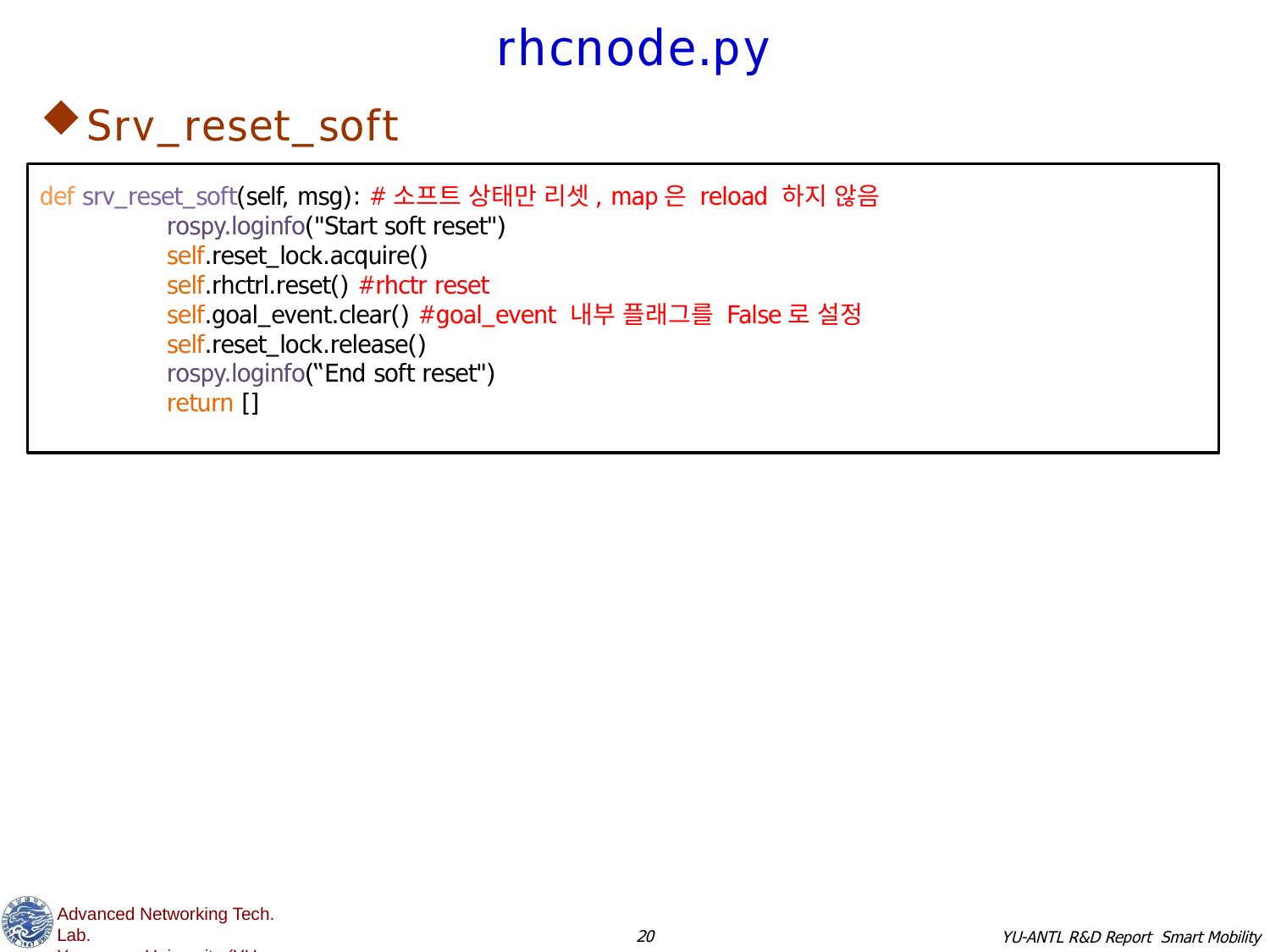

# rhcnode.py
Srv_reset_soft

def srv_reset_soft(self, msg): #소프트 상태만 리셋, map은 reload 하지 않음
	rospy.loginfo("Start soft reset")
	self.reset_lock.acquire()
	self.rhctrl.reset() #rhctr reset
	self.goal_event.clear() #goal_event 내부 플래그를 False로 설정
	self.reset_lock.release()
	rospy.loginfo(“End soft reset")
	return []